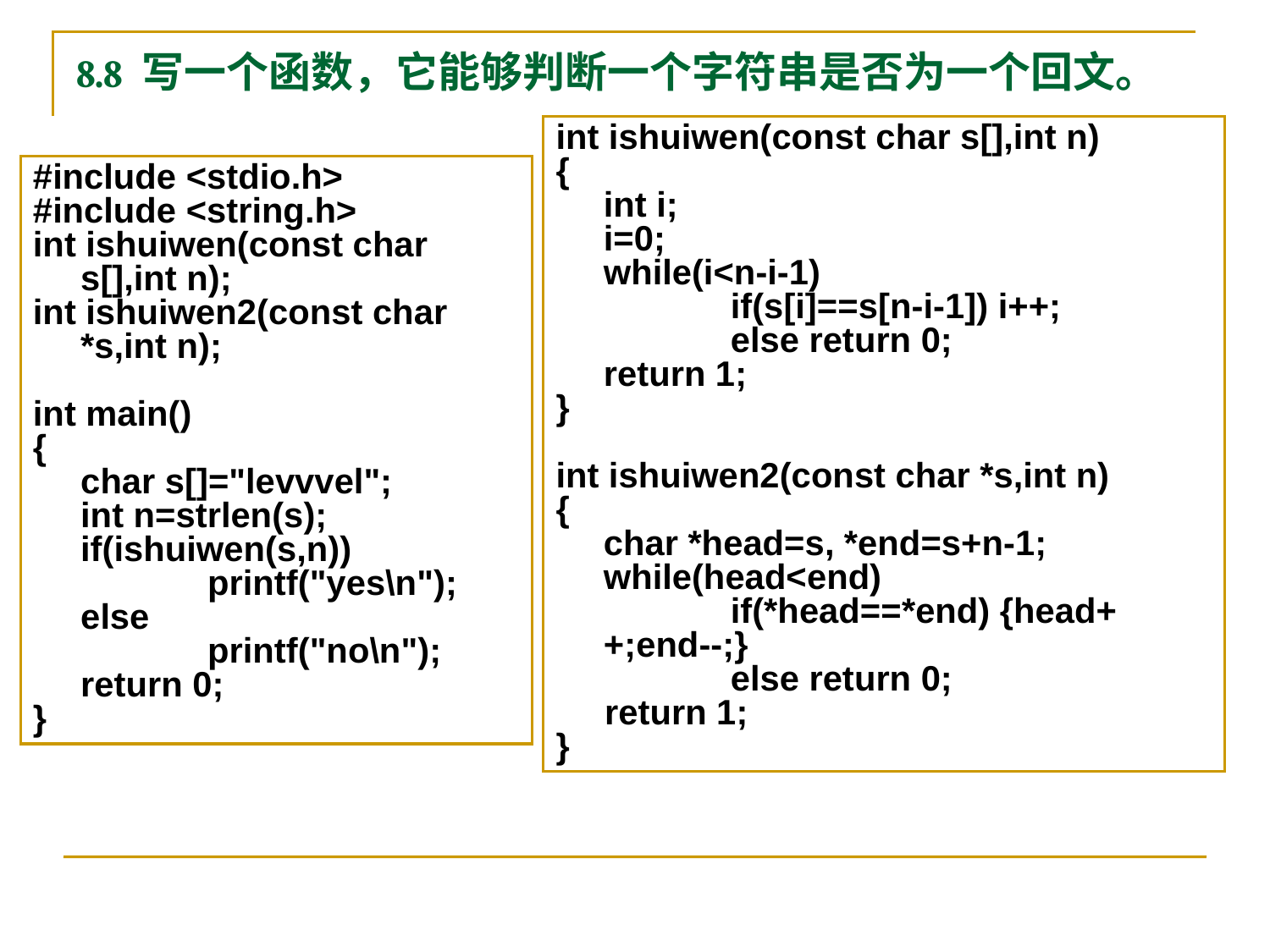

# 8.8 写一个函数，它能够判断一个字符串是否为一个回文。
int ishuiwen(const char s[],int n)
{
	int i;
	i=0;
	while(i<n-i-1)
		if(s[i]==s[n-i-1]) i++;
		else return 0;
	return 1;
}

int ishuiwen2(const char *s,int n)
{
	char *head=s, *end=s+n-1;
	while(head<end)
		if(*head==*end) {head++;end--;}
		else return 0;
     return 1;
}
#include <stdio.h>
#include <string.h>
int ishuiwen(const char s[],int n);
int ishuiwen2(const char *s,int n);

int main()
{
	char s[]="levvvel";
	int n=strlen(s);
	if(ishuiwen(s,n))
		printf("yes\n");
	else
		printf("no\n");
	return 0;
}